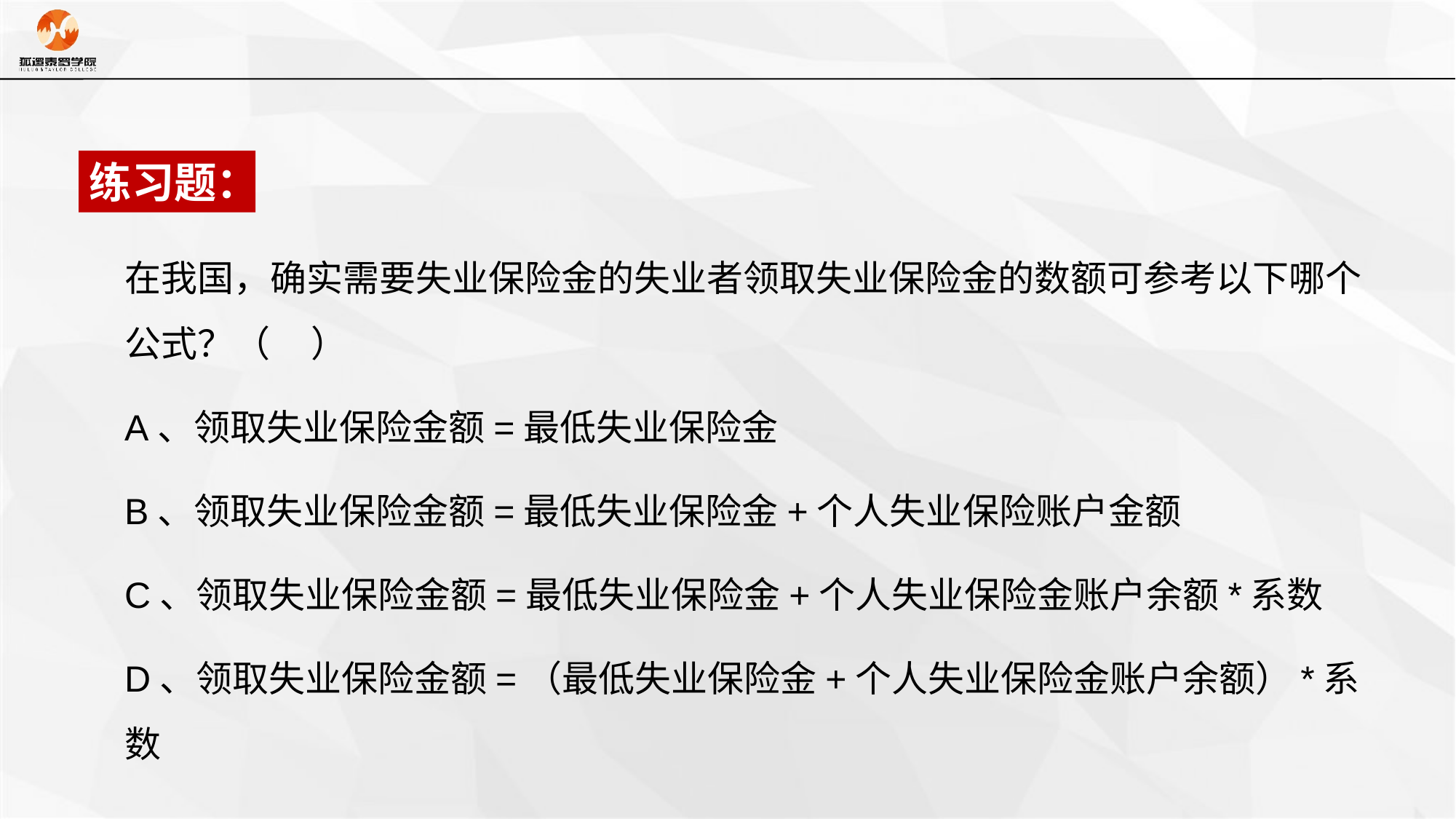

练习题：
在我国，确实需要失业保险金的失业者领取失业保险金的数额可参考以下哪个公式？（     ）
A、领取失业保险金额=最低失业保险金
B、领取失业保险金额=最低失业保险金+个人失业保险账户金额
C、领取失业保险金额=最低失业保险金+个人失业保险金账户余额*系数
D、领取失业保险金额=（最低失业保险金+个人失业保险金账户余额）*系数